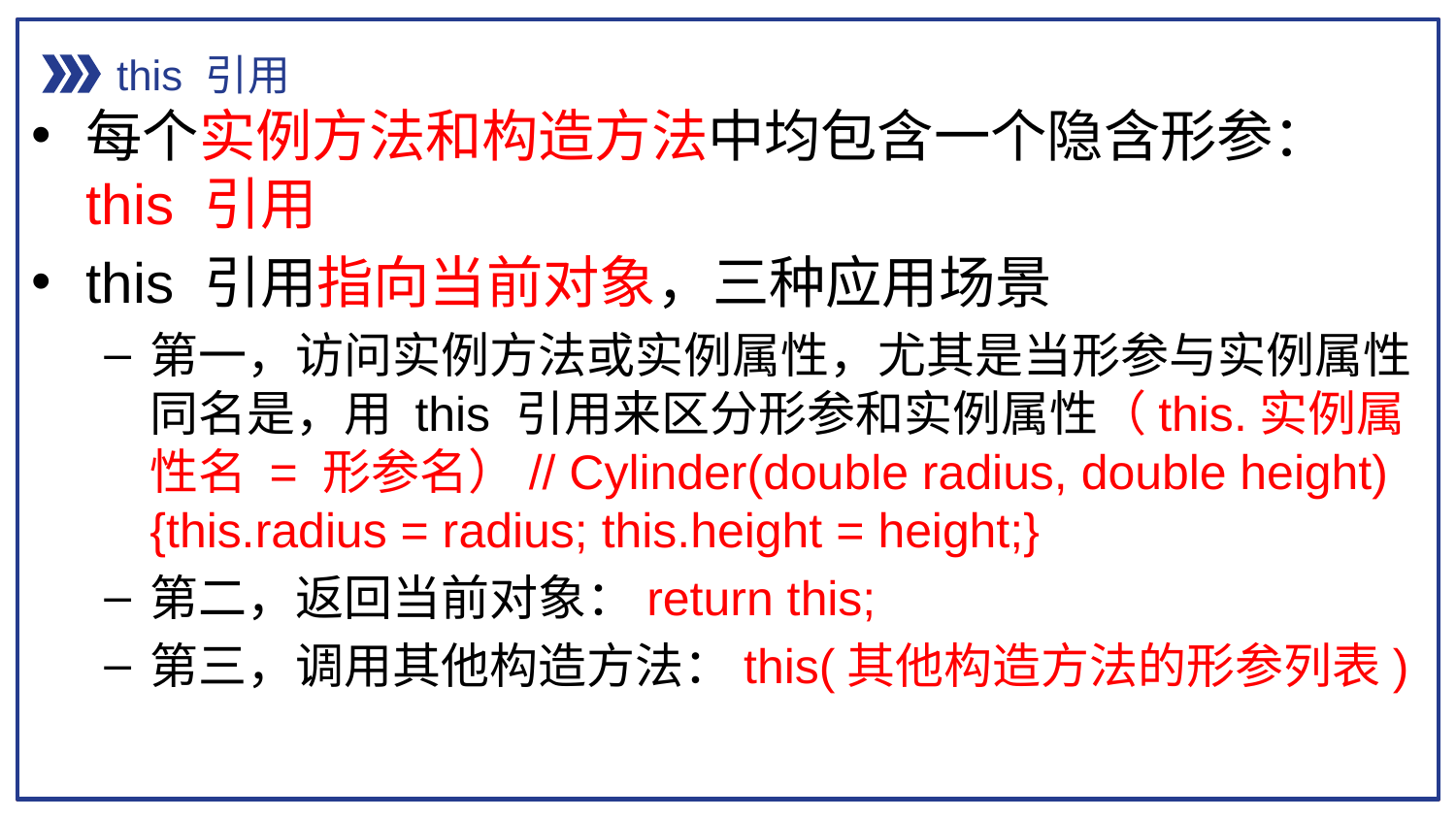

this 引用

每个实例方法和构造方法中均包含一个隐含形参：this 引用
this 引用指向当前对象，三种应用场景
第一，访问实例方法或实例属性，尤其是当形参与实例属性同名是，用 this 引用来区分形参和实例属性（this.实例属性名 = 形参名）// Cylinder(double radius, double height) {this.radius = radius; this.height = height;}
第二，返回当前对象：return this;
第三，调用其他构造方法：this(其他构造方法的形参列表)